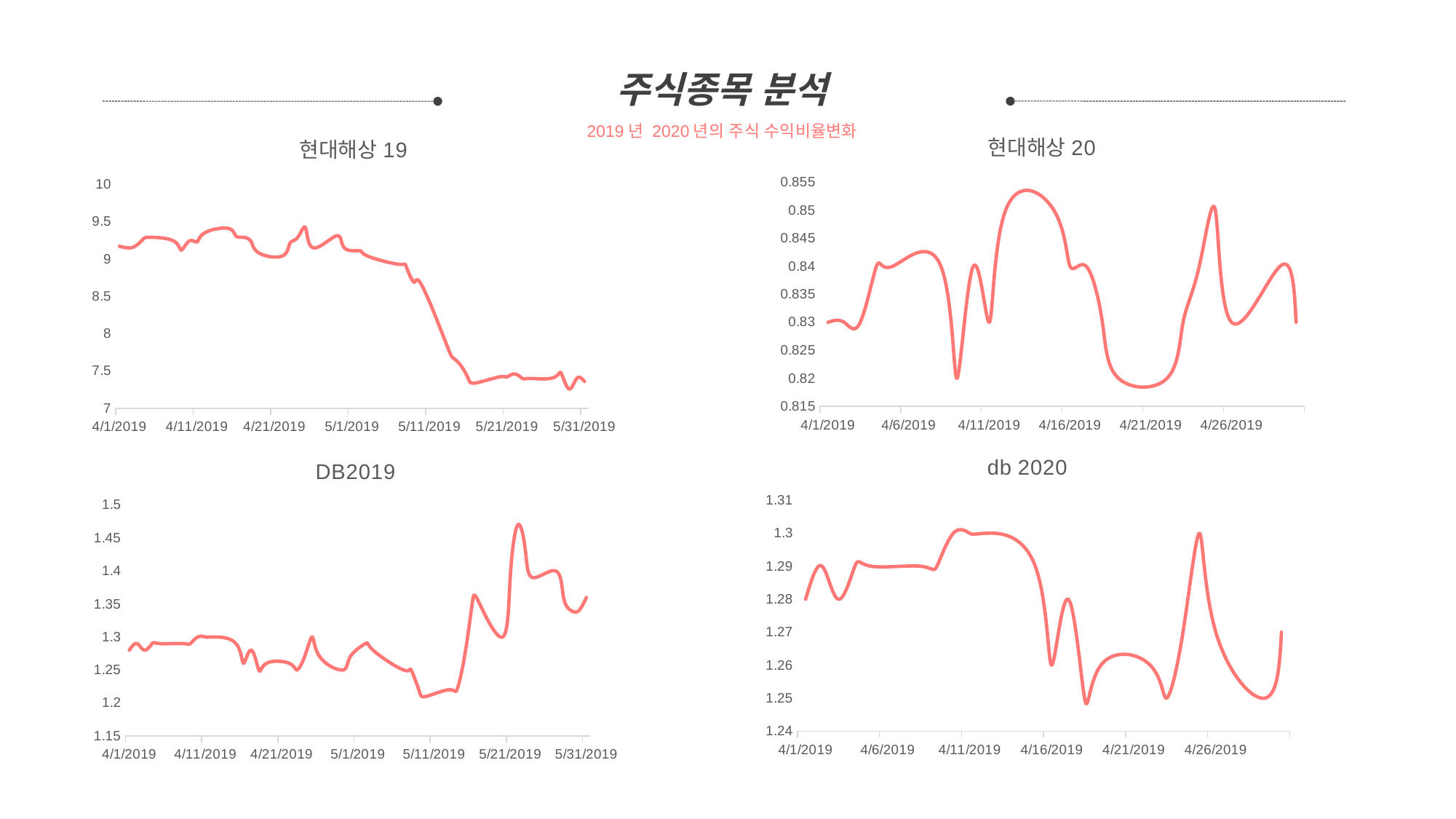

주식종목 분석
2019년 2020년의 주식 수익비율변화

### Chart: 현대해상20

| Category | 주가수익비율 |
|---|---|
| 43574 | 0.82 |
| 43557 | 0.83 |
| 43584 | 0.84 |
| 43556 | 0.83 |
| 43567 | 0.85 |
| 43578 | 0.83 |
| 43564 | 0.82 |
| 43558 | 0.83 |
| 43572 | 0.84 |
| 43580 | 0.85 |
| 43560 | 0.84 |
| 43581 | 0.83 |
| 43565 | 0.84 |
| 43577 | 0.82 |
| 43573 | 0.83 |
| 43571 | 0.84 |
| 43570 | 0.85 |
| 43579 | 0.84 |
| 43566 | 0.83 |
| 43563 | 0.84 |
| 43585 | 0.83 |
| 43559 | 0.84 |

### Chart: 현대해상19

| Category | 주가수익비율 |
|---|---|
| 43574 | 9.08 |
| 43557 | 9.15 |
| 43584 | 9.31 |
| 43556 | 9.17 |
| 43567 | 9.35 |
| 43578 | 9.21 |
| 43564 | 9.12 |
| 43558 | 9.17 |
| 43572 | 9.29 |
| 43580 | 9.42 |
| 43560 | 9.29 |
| 43581 | 9.15 |
| 43565 | 9.24 |
| 43577 | 9.04 |
| 43573 | 9.23 |
| 43571 | 9.31 |
| 43570 | 9.41 |
| 43579 | 9.29 |
| 43566 | 9.23 |
| 43563 | 9.24 |
| 43585 | 9.15 |
| 43559 | 9.26 |
| 43598 | 7.91 |
| 43588 | 9.04 |
| 43594 | 8.69 |
| 43593 | 8.9 |
| 43606 | 7.42 |
| 43608 | 7.4 |
| 43587 | 9.11 |
| 43602 | 7.34 |
| 43595 | 8.65 |
| 43605 | 7.42 |
| 43600 | 7.58 |
| 43615 | 7.4 |
| 43613 | 7.47 |
| 43609 | 7.4 |
| 43599 | 7.68 |
| 43592 | 8.93 |
| 43601 | 7.4 |
| 43612 | 7.41 |
| 43616 | 7.36 |
| 43614 | 7.26 |
| 43607 | 7.46 |

### Chart: db 2020

| Category | 주가수익비율 |
|---|---|
| 43563 | 1.29 |
| 43558 | 1.28 |
| 43579 | 1.27 |
| 43585 | 1.27 |
| 43574 | 1.26 |
| 43571 | 1.26 |
| 43580 | 1.3 |
| 43573 | 1.25 |
| 43572 | 1.28 |
| 43565 | 1.3 |
| 43566 | 1.3 |
| 43560 | 1.29 |
| 43581 | 1.27 |
| 43567 | 1.3 |
| 43577 | 1.26 |
| 43570 | 1.29 |
| 43559 | 1.29 |
| 43584 | 1.25 |
| 43564 | 1.29 |
| 43556 | 1.28 |
| 43557 | 1.29 |
| 43578 | 1.25 |

### Chart: DB2019

| Category | 주가수익비율 |
|---|---|
| 43563 | 1.29 |
| 43558 | 1.28 |
| 43579 | 1.27 |
| 43585 | 1.27 |
| 43574 | 1.26 |
| 43571 | 1.26 |
| 43580 | 1.3 |
| 43573 | 1.25 |
| 43572 | 1.28 |
| 43565 | 1.3 |
| 43566 | 1.3 |
| 43560 | 1.29 |
| 43581 | 1.27 |
| 43567 | 1.3 |
| 43577 | 1.26 |
| 43570 | 1.29 |
| 43559 | 1.29 |
| 43584 | 1.25 |
| 43564 | 1.29 |
| 43556 | 1.28 |
| 43557 | 1.29 |
| 43578 | 1.25 |
| 43588 | 1.28 |
| 43599 | 1.22 |
| 43616 | 1.36 |
| 43614 | 1.34 |
| 43612 | 1.4 |
| 43607 | 1.47 |
| 43592 | 1.25 |
| 43587 | 1.29 |
| 43601 | 1.35 |
| 43602 | 1.35 |
| 43595 | 1.21 |
| 43609 | 1.39 |
| 43613 | 1.36 |
| 43598 | 1.22 |
| 43594 | 1.22 |
| 43593 | 1.25 |
| 43600 | 1.27 |
| 43608 | 1.43 |
| 43606 | 1.39 |
| 43605 | 1.3 |
| 43615 | 1.34 |